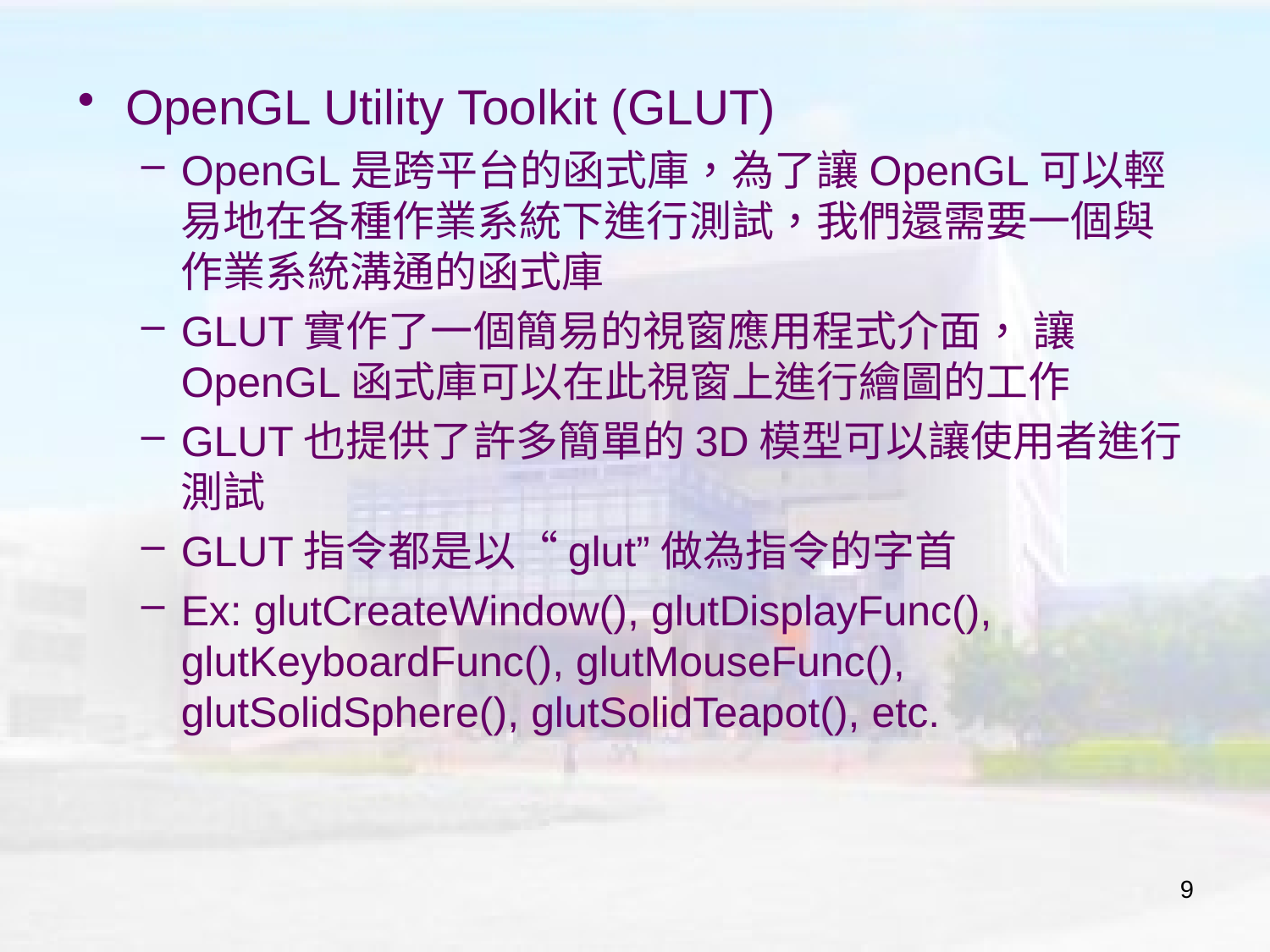

OpenGL Utility Toolkit (GLUT)
OpenGL是跨平台的函式庫，為了讓OpenGL可以輕易地在各種作業系統下進行測試，我們還需要一個與作業系統溝通的函式庫
GLUT實作了一個簡易的視窗應用程式介面， 讓OpenGL函式庫可以在此視窗上進行繪圖的工作
GLUT也提供了許多簡單的3D模型可以讓使用者進行測試
GLUT指令都是以“glut”做為指令的字首
Ex: glutCreateWindow(), glutDisplayFunc(), glutKeyboardFunc(), glutMouseFunc(), glutSolidSphere(), glutSolidTeapot(), etc.
9